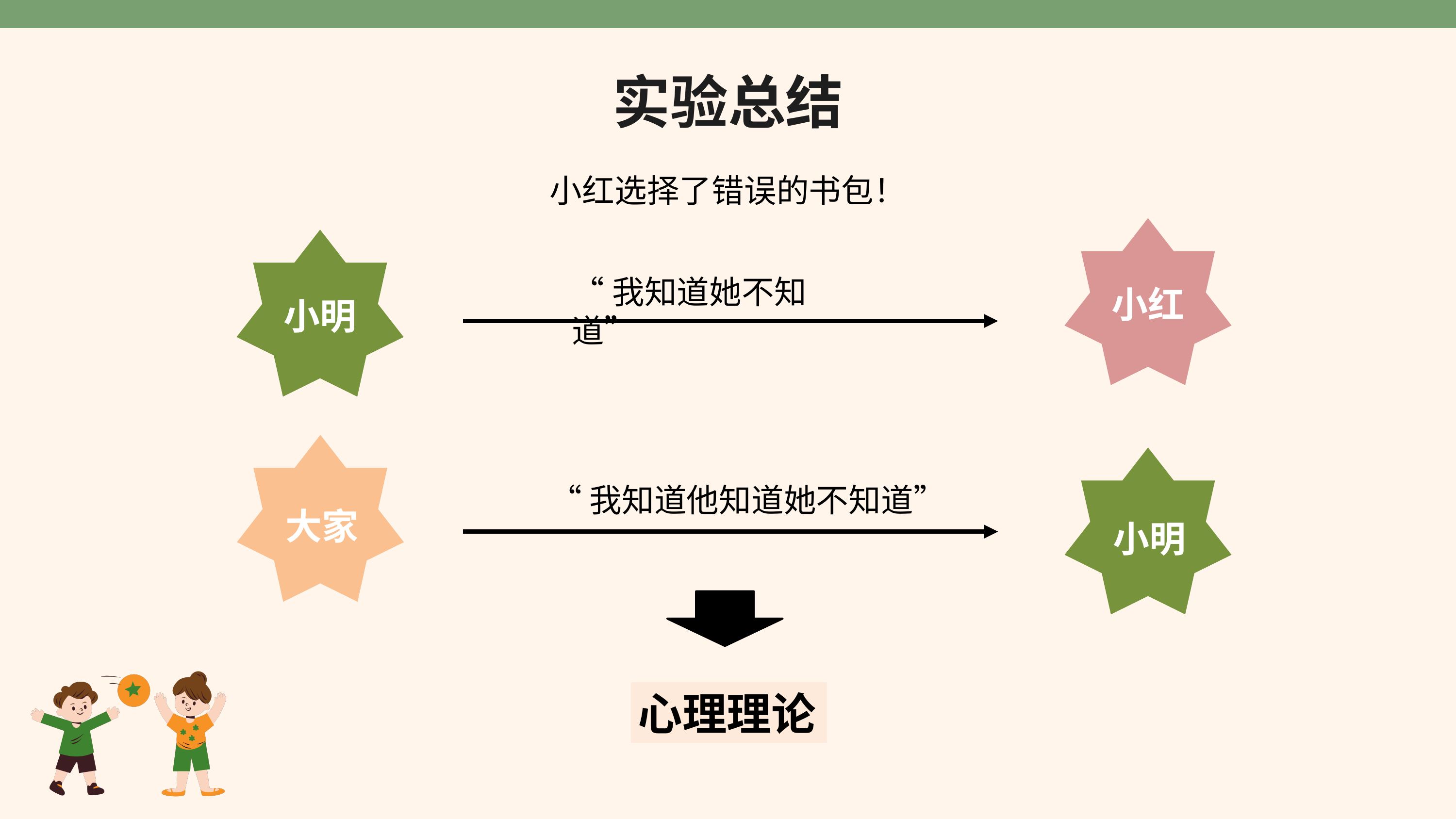

实验总结
小红选择了错误的书包！

小红

小明
“我知道她不知道”

大家

小明
“我知道他知道她不知道”

心理理论